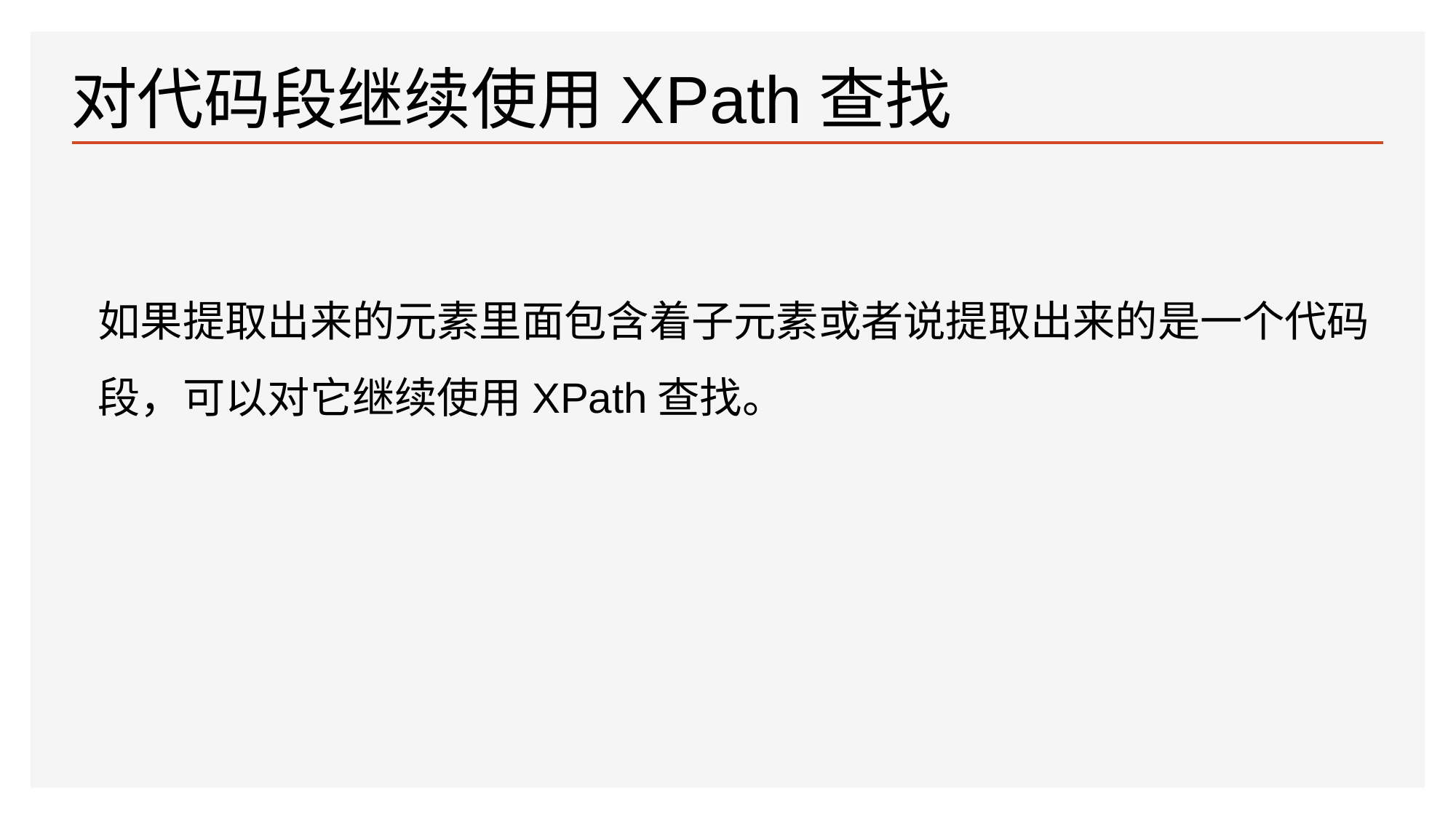

对代码段继续使用XPath查找
如果提取出来的元素里面包含着子元素或者说提取出来的是一个代码段，可以对它继续使用XPath查找。